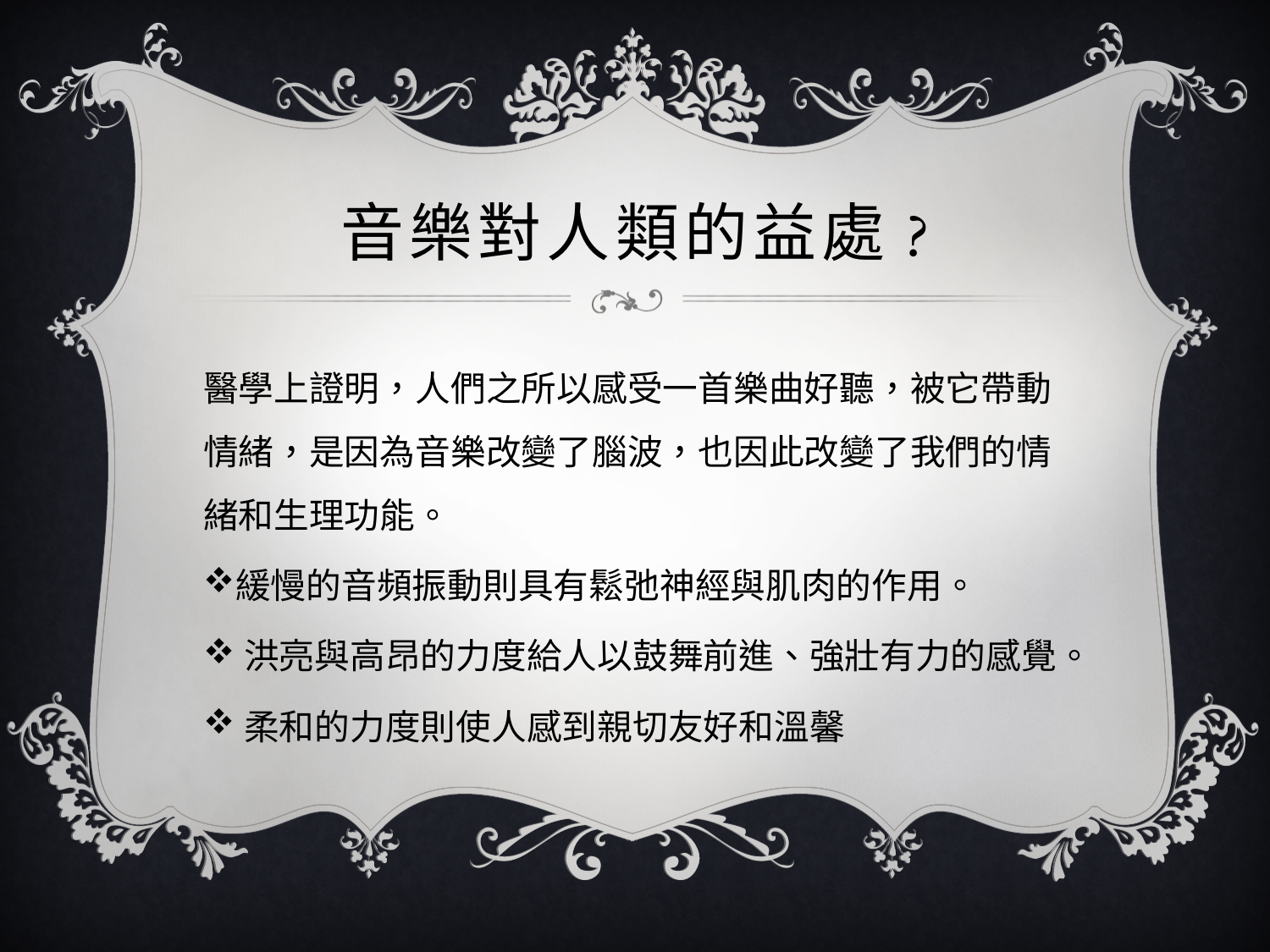

# 音樂對人類的益處?
醫學上證明，人們之所以感受一首樂曲好聽，被它帶動情緒，是因為音樂改變了腦波，也因此改變了我們的情緒和生理功能。
緩慢的音頻振動則具有鬆弛神經與肌肉的作用。
洪亮與高昂的力度給人以鼓舞前進、強壯有力的感覺。
柔和的力度則使人感到親切友好和溫馨